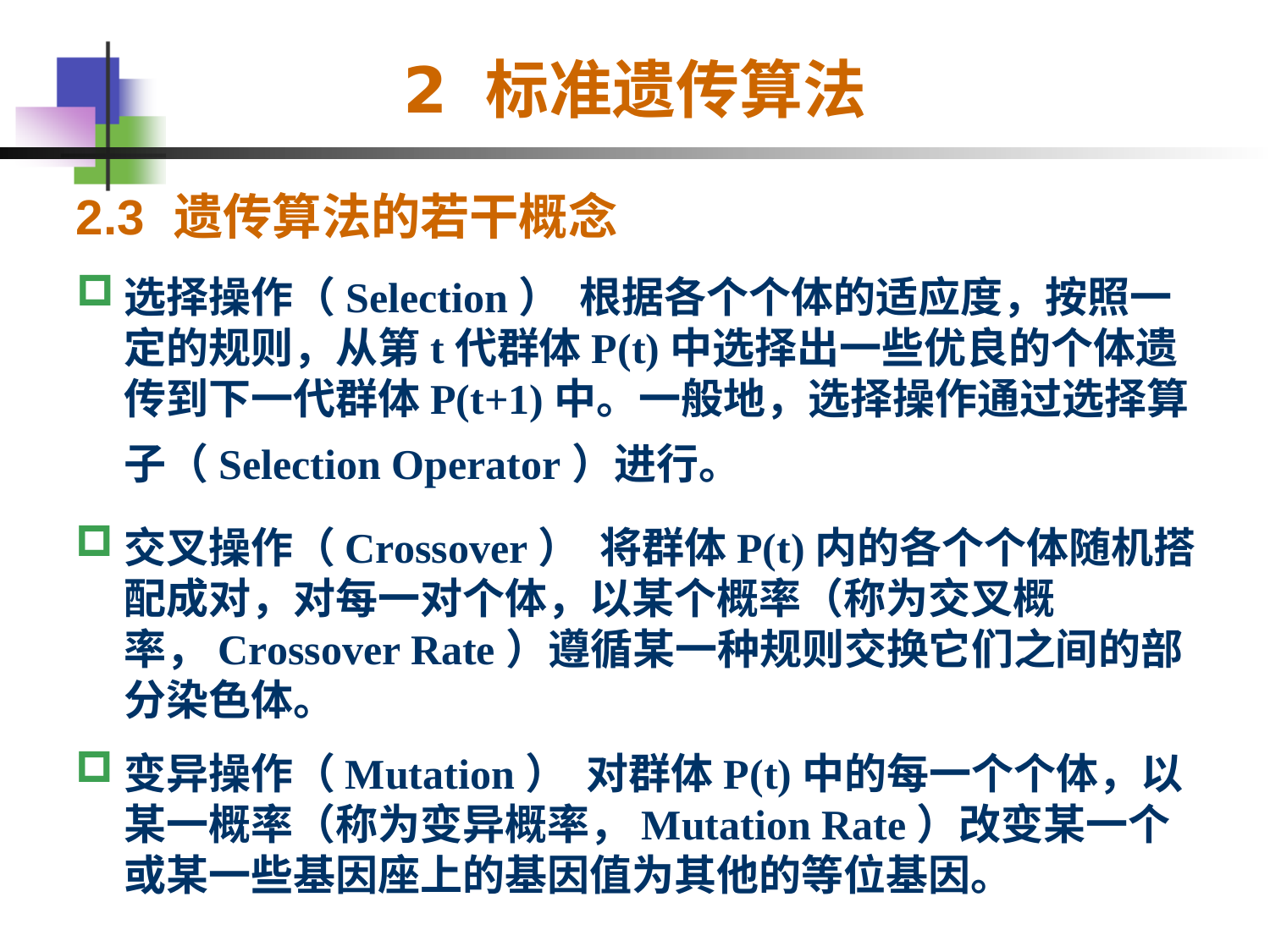

# 2 标准遗传算法
2.3 遗传算法的若干概念
选择操作（Selection）  根据各个个体的适应度，按照一定的规则，从第t代群体P(t)中选择出一些优良的个体遗传到下一代群体P(t+1)中。一般地，选择操作通过选择算子（Selection Operator）进行。
交叉操作（Crossover）  将群体P(t)内的各个个体随机搭配成对，对每一对个体，以某个概率（称为交叉概率，Crossover Rate）遵循某一种规则交换它们之间的部分染色体。
变异操作（Mutation）  对群体P(t)中的每一个个体，以某一概率（称为变异概率，Mutation Rate）改变某一个或某一些基因座上的基因值为其他的等位基因。